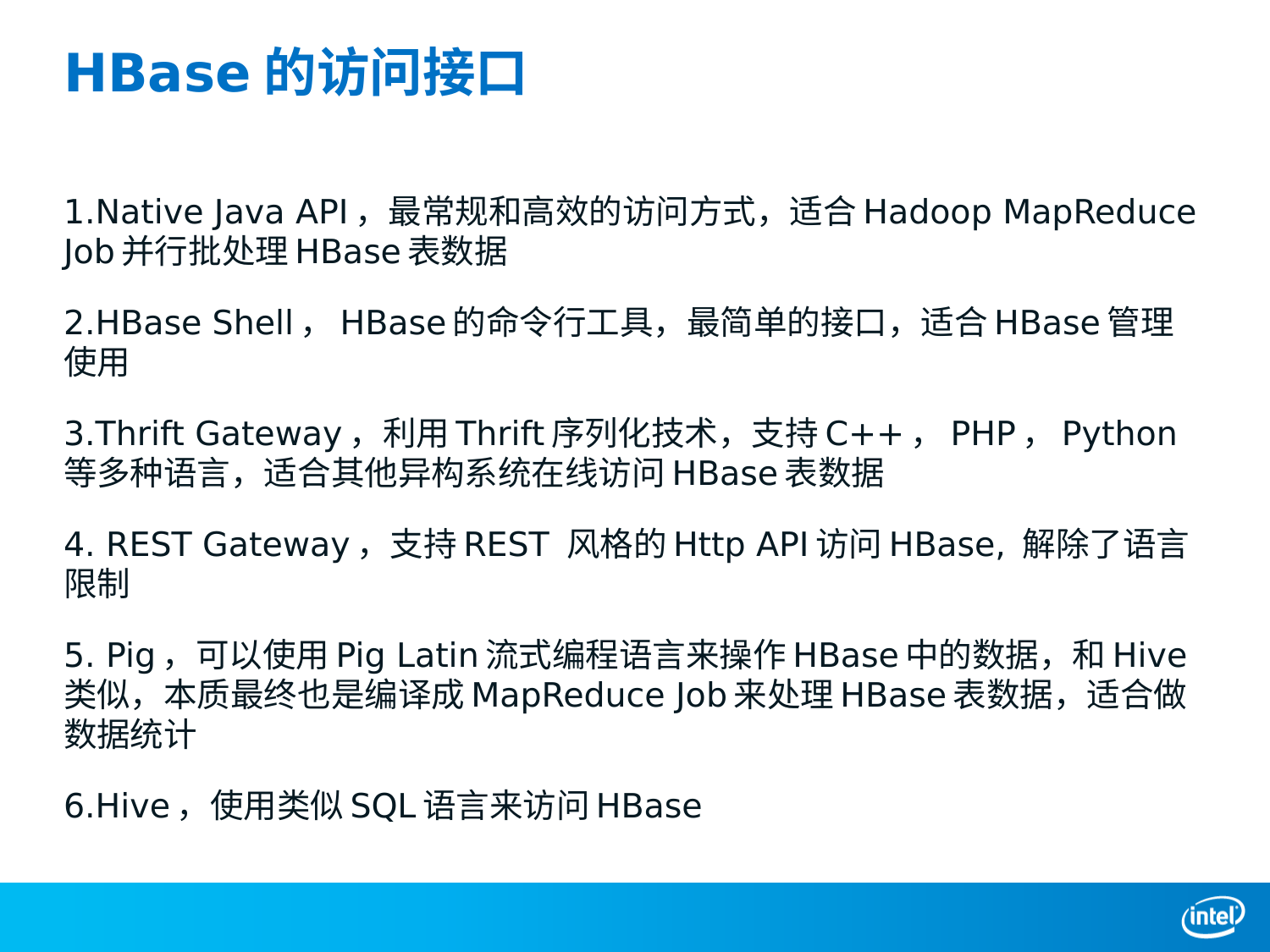

# HBase的访问接口
1.Native Java API，最常规和高效的访问方式，适合Hadoop MapReduce Job并行批处理HBase表数据
2.HBase Shell，HBase的命令行工具，最简单的接口，适合HBase管理使用
3.Thrift Gateway，利用Thrift序列化技术，支持C++，PHP，Python等多种语言，适合其他异构系统在线访问HBase表数据
4. REST Gateway，支持REST 风格的Http API访问HBase, 解除了语言限制
5. Pig，可以使用Pig Latin流式编程语言来操作HBase中的数据，和Hive类似，本质最终也是编译成MapReduce Job来处理HBase表数据，适合做数据统计
6.Hive，使用类似SQL语言来访问HBase